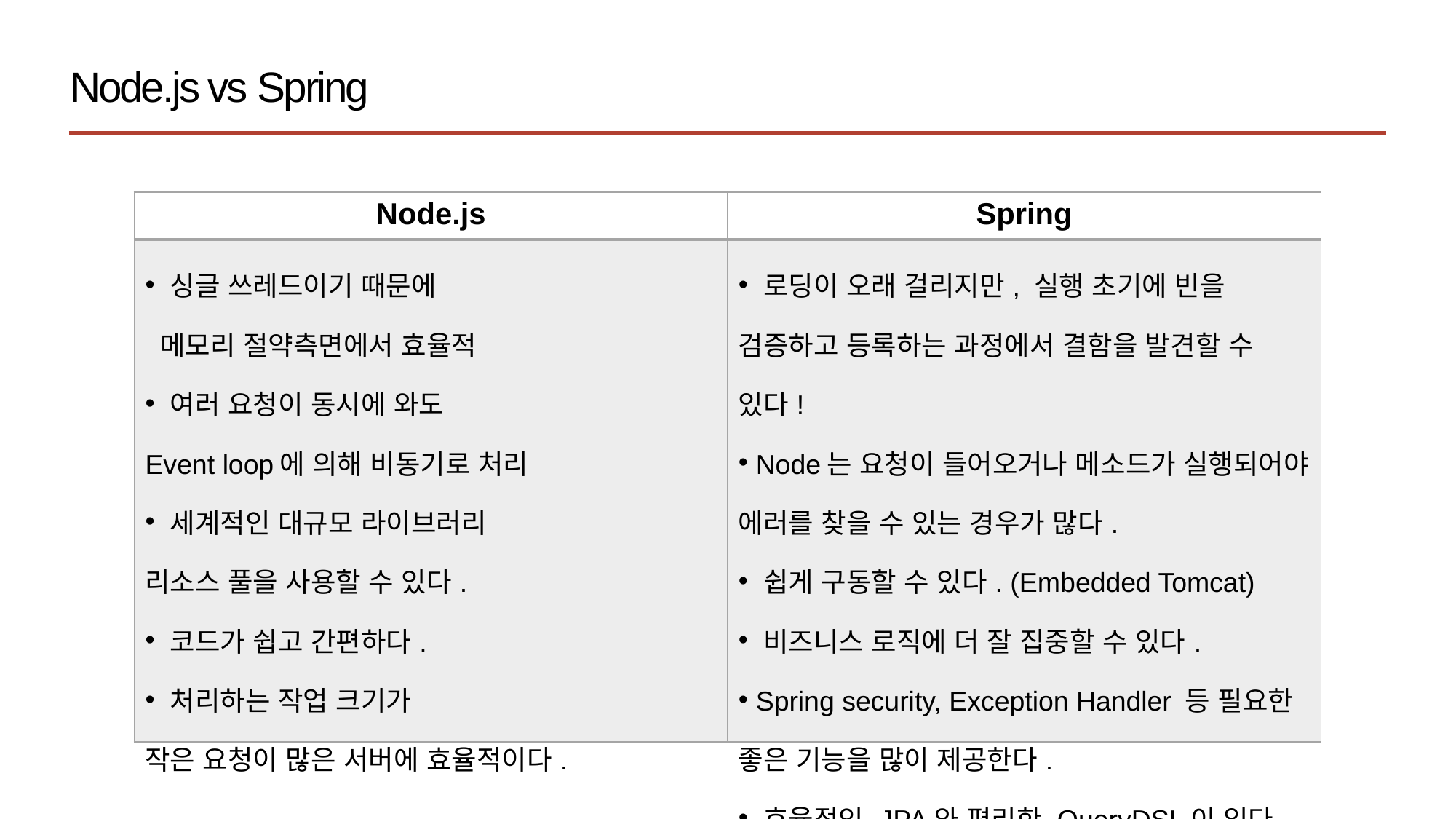

Node.js vs Spring
| Node.js | Spring |
| --- | --- |
| 싱글 쓰레드이기 때문에 메모리 절약측면에서 효율적 여러 요청이 동시에 와도 Event loop에 의해 비동기로 처리 세계적인 대규모 라이브러리 리소스 풀을 사용할 수 있다. 코드가 쉽고 간편하다. 처리하는 작업 크기가 작은 요청이 많은 서버에 효율적이다. | 로딩이 오래 걸리지만, 실행 초기에 빈을 검증하고 등록하는 과정에서 결함을 발견할 수 있다! Node는 요청이 들어오거나 메소드가 실행되어야 에러를 찾을 수 있는 경우가 많다. 쉽게 구동할 수 있다. (Embedded Tomcat) 비즈니스 로직에 더 잘 집중할 수 있다. Spring security, Exception Handler 등 필요한 좋은 기능을 많이 제공한다. 효율적인 JPA와 편리한 QueryDSL이 있다. |